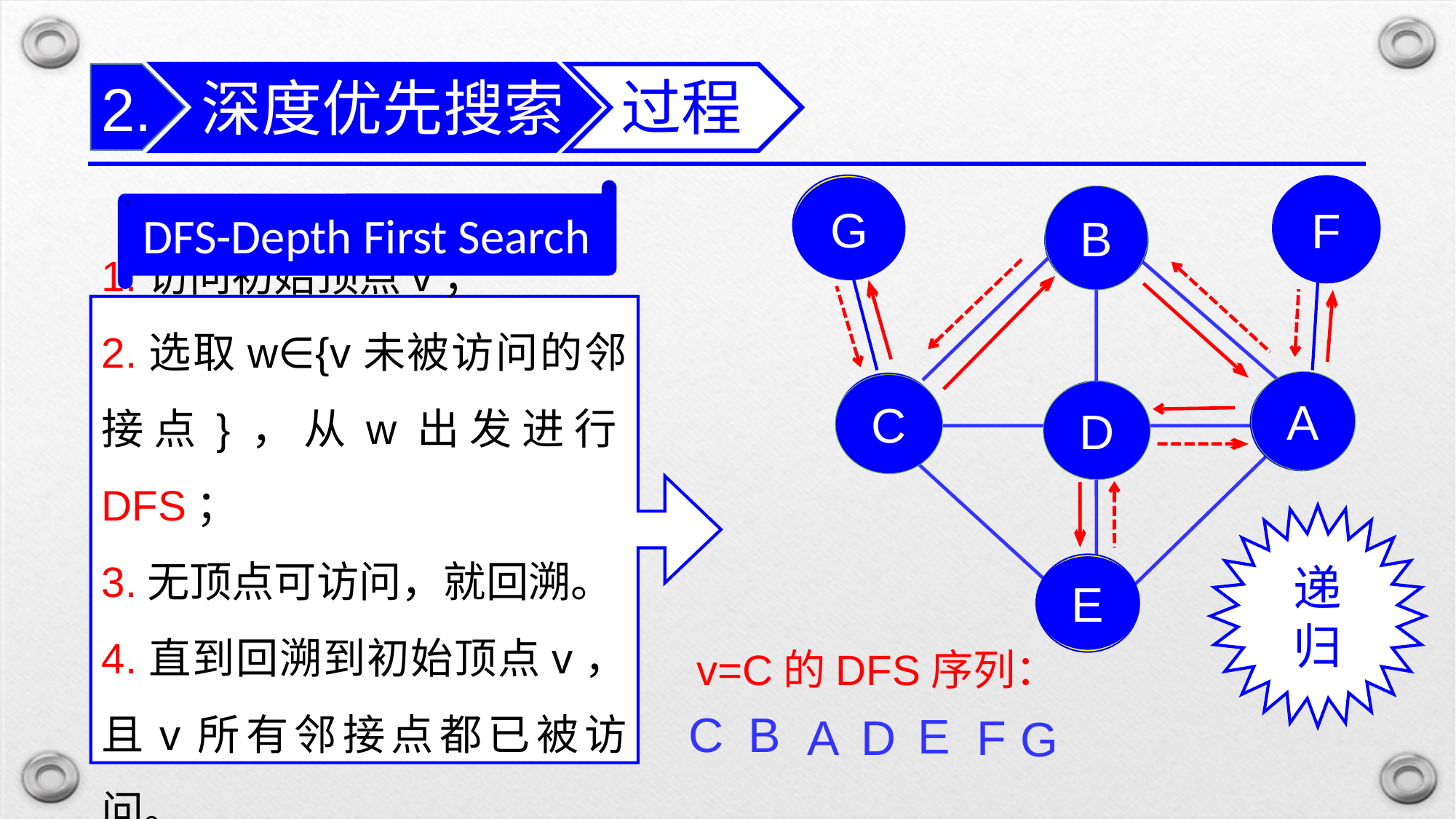

深度优先搜索

过程
2.
G
F
F
G
DFS-Depth First Search
B
B

C
A
D

E

1.访问初始顶点v；
2.选取w∈{v未被访问的邻接点}，从w出发进行DFS；
3.无顶点可访问，就回溯。
4.直到回溯到初始顶点v，且v所有邻接点都已被访问。
A
C
D

递归
E
v=C的DFS序列：
B
C
E
A
D
F
G